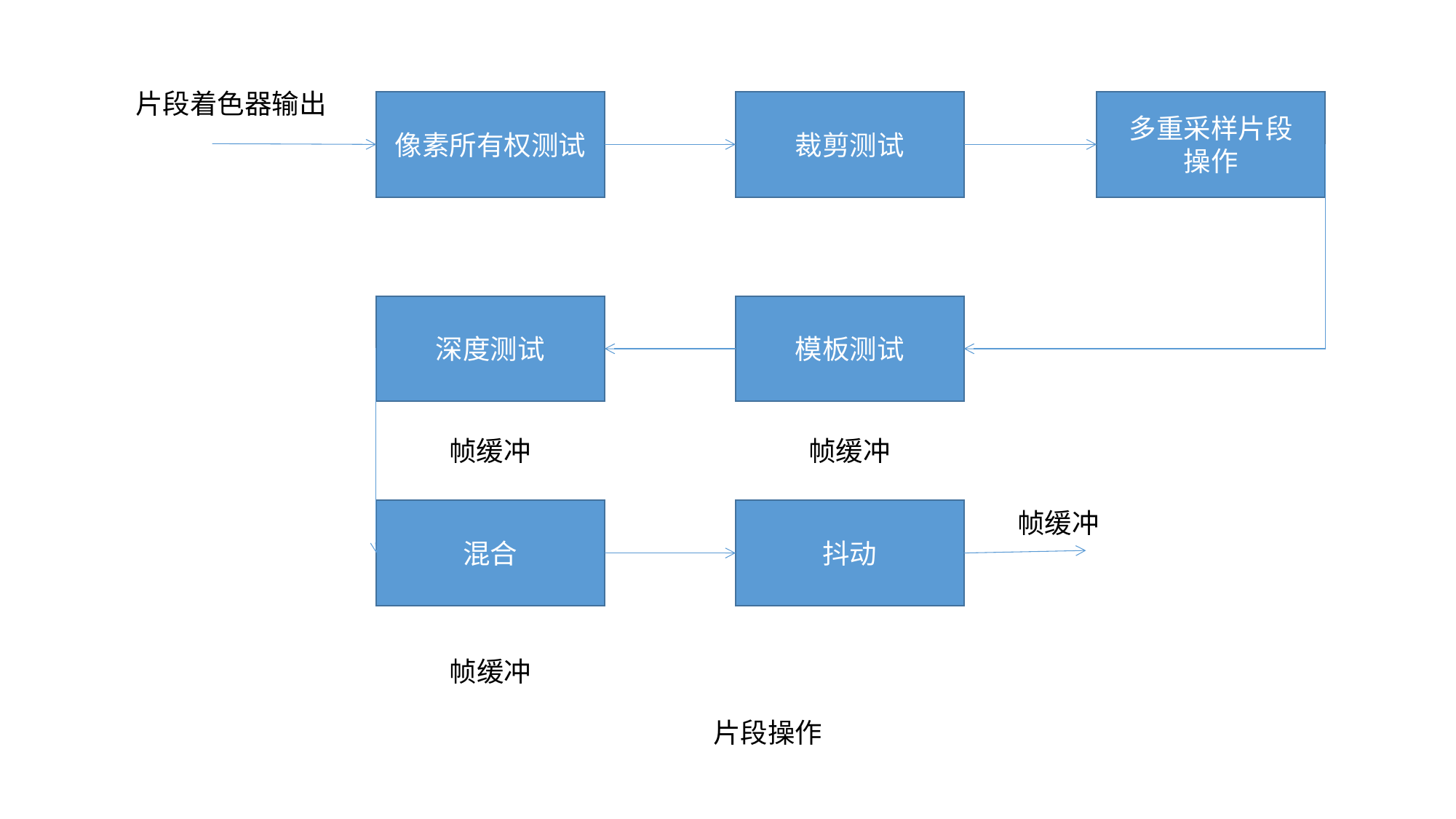

片段着色器输出
像素所有权测试
裁剪测试
多重采样片段
操作
深度测试
模板测试
帧缓冲
帧缓冲
混合
抖动
帧缓冲
帧缓冲
片段操作